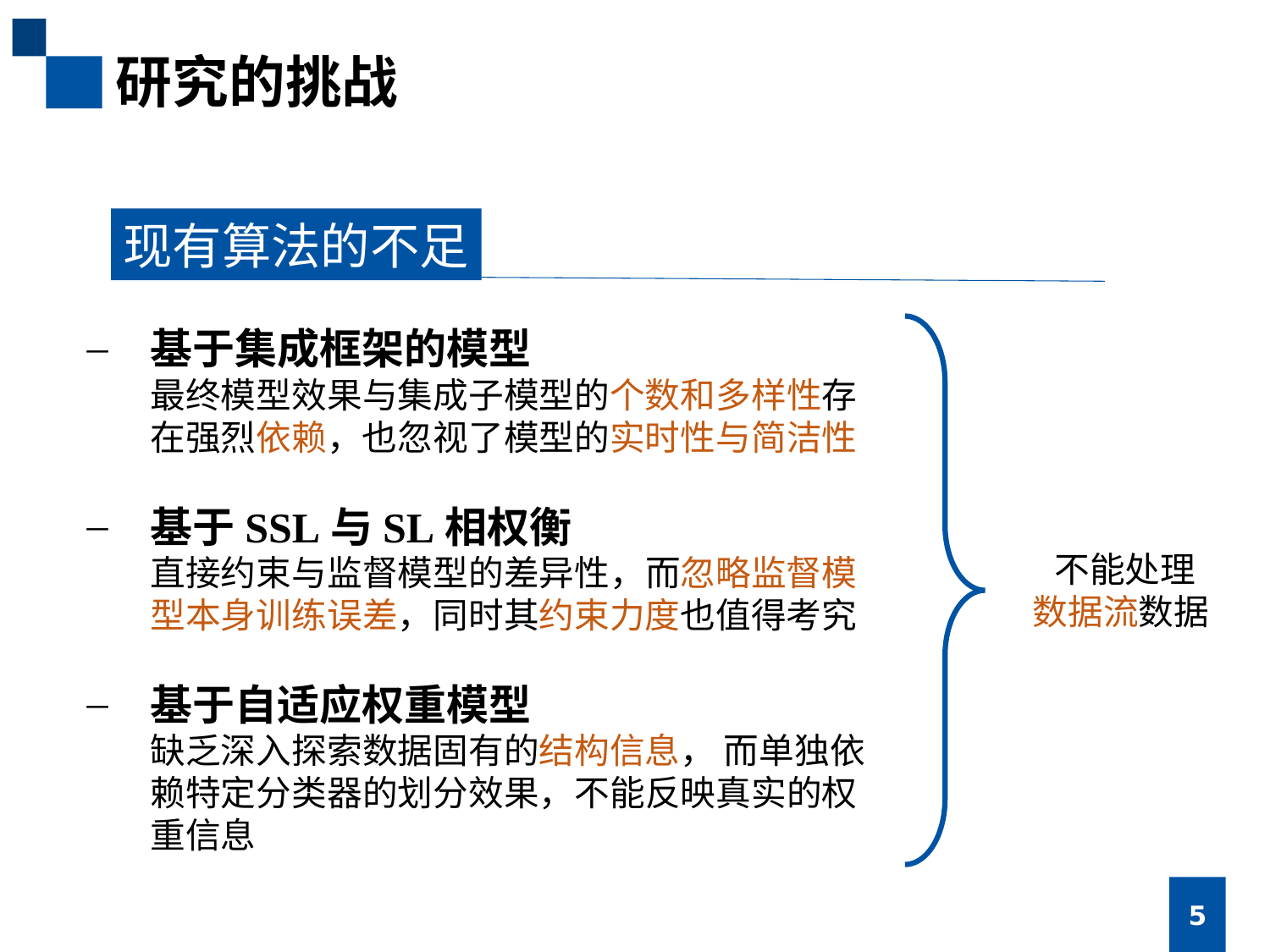

研究的挑战
现有算法的不足
基于集成框架的模型
最终模型效果与集成子模型的个数和多样性存在强烈依赖，也忽视了模型的实时性与简洁性

基于SSL与SL相权衡
直接约束与监督模型的差异性，而忽略监督模型本身训练误差，同时其约束力度也值得考究

基于自适应权重模型
缺乏深入探索数据固有的结构信息， 而单独依赖特定分类器的划分效果，不能反映真实的权重信息

不能处理
数据流数据
5